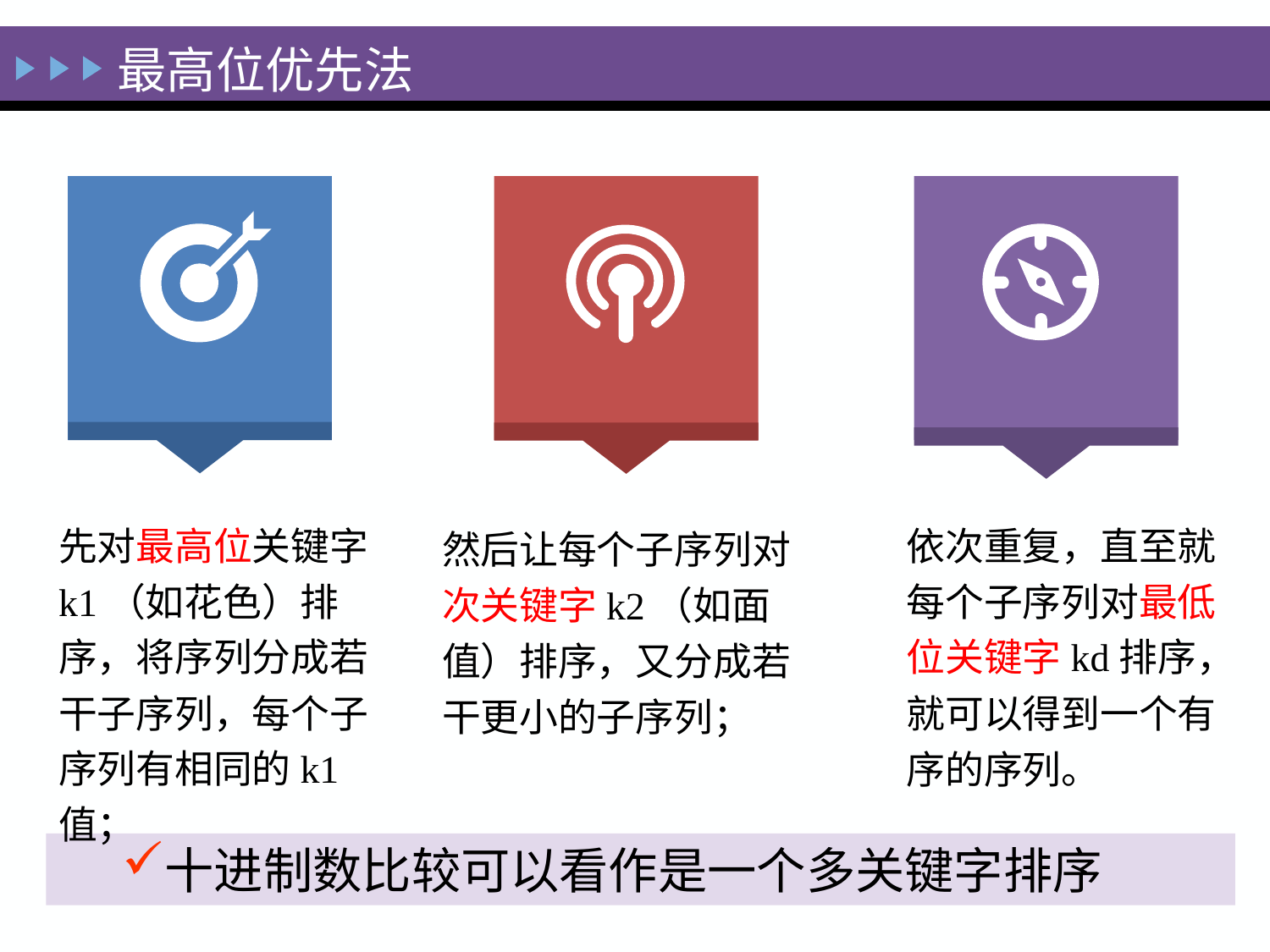

最高位优先法

先对最高位关键字k1（如花色）排序，将序列分成若干子序列，每个子序列有相同的k1值；
依次重复，直至就每个子序列对最低位关键字kd排序，就可以得到一个有序的序列。
然后让每个子序列对次关键字k2（如面值）排序，又分成若干更小的子序列；
十进制数比较可以看作是一个多关键字排序